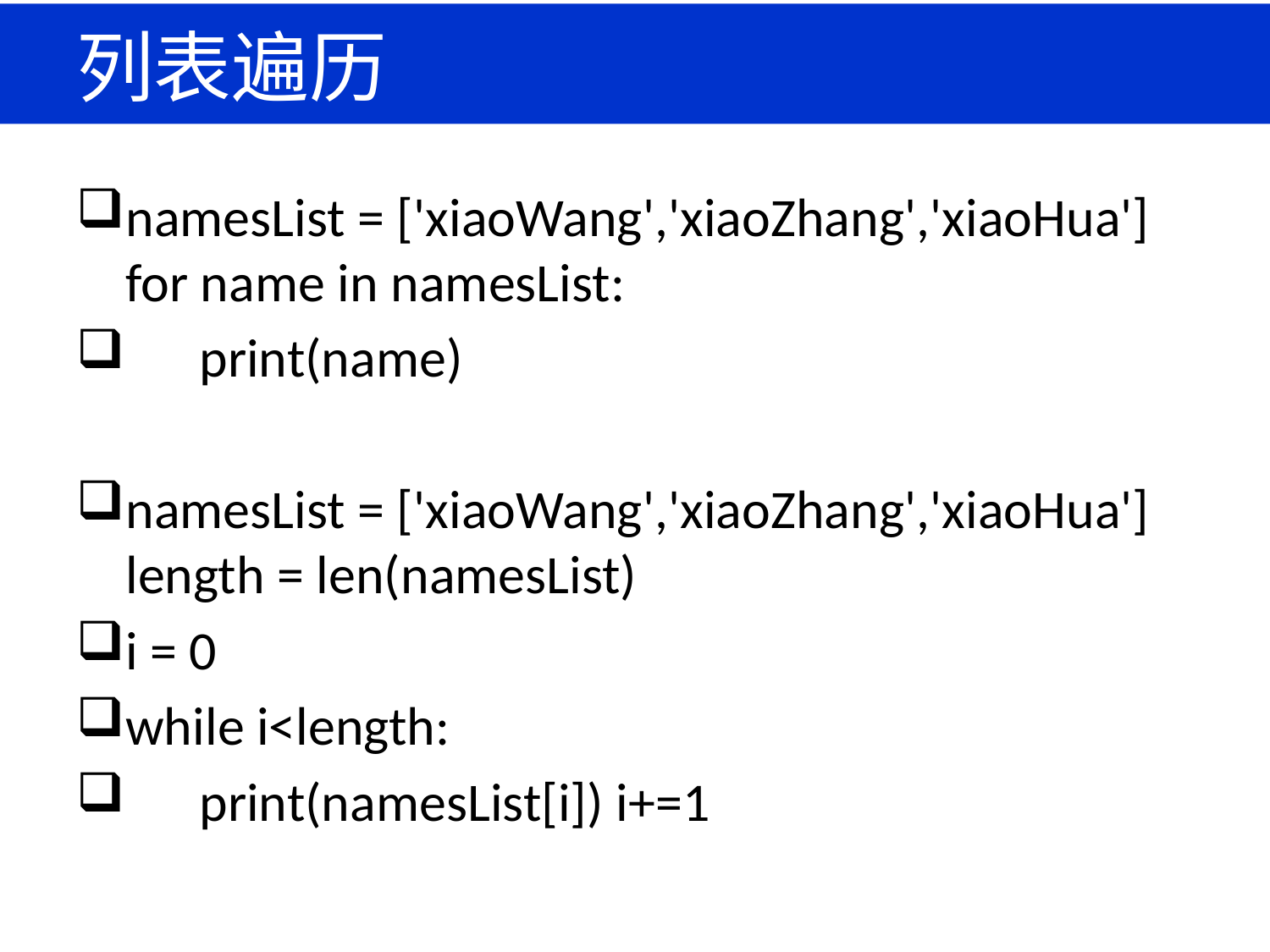

# 列表遍历
namesList = ['xiaoWang','xiaoZhang','xiaoHua'] for name in namesList:
      print(name)

namesList = ['xiaoWang','xiaoZhang','xiaoHua'] length = len(namesList)
i = 0
while i<length:
      print(namesList[i]) i+=1